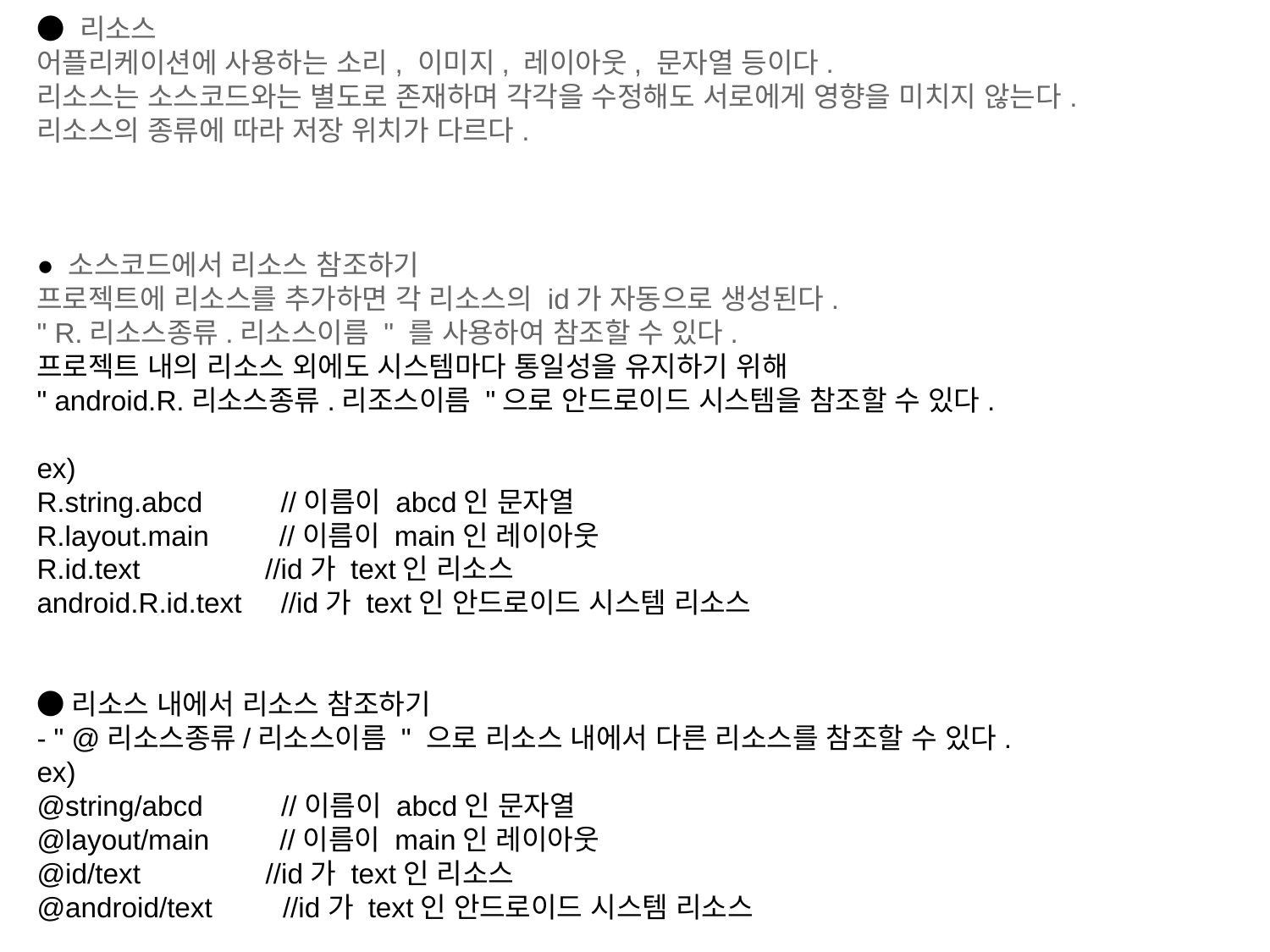

● 리소스
어플리케이션에 사용하는 소리, 이미지, 레이아웃, 문자열 등이다.
리소스는 소스코드와는 별도로 존재하며 각각을 수정해도 서로에게 영향을 미치지 않는다.
리소스의 종류에 따라 저장 위치가 다르다.
● 소스코드에서 리소스 참조하기
프로젝트에 리소스를 추가하면 각 리소스의 id가 자동으로 생성된다.
" R.리소스종류.리소스이름 " 를 사용하여 참조할 수 있다.
프로젝트 내의 리소스 외에도 시스템마다 통일성을 유지하기 위해
" android.R.리소스종류.리조스이름 "으로 안드로이드 시스템을 참조할 수 있다.

ex)
R.string.abcd          //이름이 abcd인 문자열
R.layout.main         //이름이 main인 레이아웃
R.id.text                //id가 text인 리소스
android.R.id.text     //id가 text인 안드로이드 시스템 리소스

●리소스 내에서 리소스 참조하기
- " @리소스종류/리소스이름 " 으로 리소스 내에서 다른 리소스를 참조할 수 있다.
ex)
@string/abcd          //이름이 abcd인 문자열
@layout/main         //이름이 main인 레이아웃
@id/text                //id가 text인 리소스
@android/text         //id가 text인 안드로이드 시스템 리소스